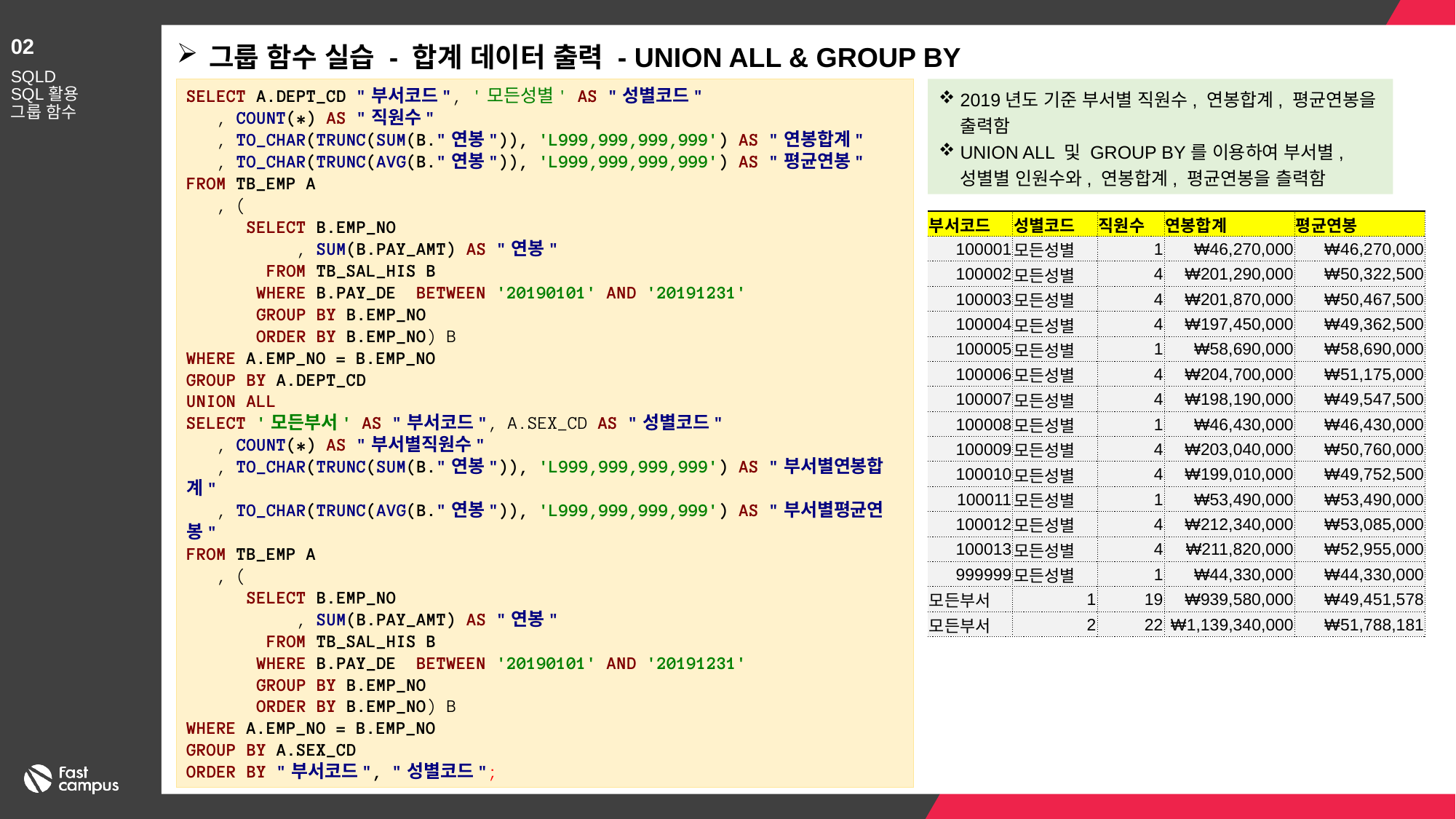

02
그룹 함수 실습 - 합계 데이터 출력 - UNION ALL & GROUP BY
SQLD
SQL활용
그룹 함수
SELECT A.DEPT_CD "부서코드", '모든성별' AS "성별코드"
   , COUNT(*) AS "직원수"
   , TO_CHAR(TRUNC(SUM(B."연봉")), 'L999,999,999,999') AS "연봉합계"
   , TO_CHAR(TRUNC(AVG(B."연봉")), 'L999,999,999,999') AS "평균연봉"
FROM TB_EMP A
   , (
      SELECT B.EMP_NO
           , SUM(B.PAY_AMT) AS "연봉"
        FROM TB_SAL_HIS B
       WHERE B.PAY_DE  BETWEEN '20190101' AND '20191231'
       GROUP BY B.EMP_NO
       ORDER BY B.EMP_NO) B
WHERE A.EMP_NO = B.EMP_NO
GROUP BY A.DEPT_CD
UNION ALL
SELECT '모든부서' AS "부서코드", A.SEX_CD AS "성별코드"
   , COUNT(*) AS "부서별직원수"
   , TO_CHAR(TRUNC(SUM(B."연봉")), 'L999,999,999,999') AS "부서별연봉합계"
   , TO_CHAR(TRUNC(AVG(B."연봉")), 'L999,999,999,999') AS "부서별평균연봉"
FROM TB_EMP A
   , (
      SELECT B.EMP_NO
           , SUM(B.PAY_AMT) AS "연봉"
        FROM TB_SAL_HIS B
       WHERE B.PAY_DE  BETWEEN '20190101' AND '20191231'
       GROUP BY B.EMP_NO
       ORDER BY B.EMP_NO) B
WHERE A.EMP_NO = B.EMP_NO
GROUP BY A.SEX_CD
ORDER BY "부서코드", "성별코드";
2019년도 기준 부서별 직원수, 연봉합계, 평균연봉을 출력함
UNION ALL 및 GROUP BY를 이용하여 부서별, 성별별 인원수와, 연봉합계, 평균연봉을 츨력함
| 부서코드 | 성별코드 | 직원수 | 연봉합계 | 평균연봉 |
| --- | --- | --- | --- | --- |
| 100001 | 모든성별 | 1 | ₩46,270,000 | ₩46,270,000 |
| 100002 | 모든성별 | 4 | ₩201,290,000 | ₩50,322,500 |
| 100003 | 모든성별 | 4 | ₩201,870,000 | ₩50,467,500 |
| 100004 | 모든성별 | 4 | ₩197,450,000 | ₩49,362,500 |
| 100005 | 모든성별 | 1 | ₩58,690,000 | ₩58,690,000 |
| 100006 | 모든성별 | 4 | ₩204,700,000 | ₩51,175,000 |
| 100007 | 모든성별 | 4 | ₩198,190,000 | ₩49,547,500 |
| 100008 | 모든성별 | 1 | ₩46,430,000 | ₩46,430,000 |
| 100009 | 모든성별 | 4 | ₩203,040,000 | ₩50,760,000 |
| 100010 | 모든성별 | 4 | ₩199,010,000 | ₩49,752,500 |
| 100011 | 모든성별 | 1 | ₩53,490,000 | ₩53,490,000 |
| 100012 | 모든성별 | 4 | ₩212,340,000 | ₩53,085,000 |
| 100013 | 모든성별 | 4 | ₩211,820,000 | ₩52,955,000 |
| 999999 | 모든성별 | 1 | ₩44,330,000 | ₩44,330,000 |
| 모든부서 | 1 | 19 | ₩939,580,000 | ₩49,451,578 |
| 모든부서 | 2 | 22 | ₩1,139,340,000 | ₩51,788,181 |